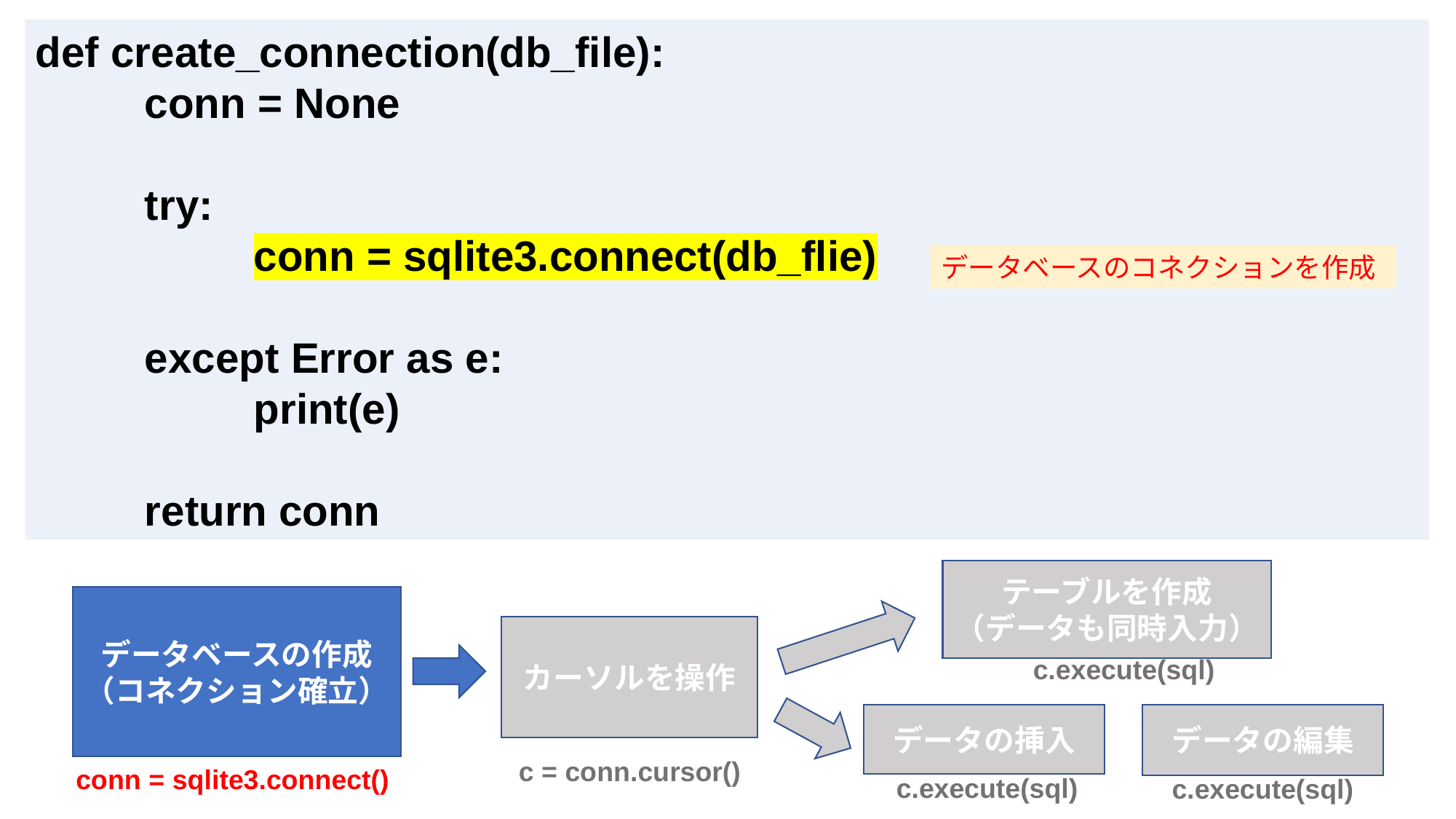

def create_connection(db_file):
	conn = None

	try:
		conn = sqlite3.connect(db_flie)

	except Error as e:
		print(e)

	return conn
データベースのコネクションを作成
テーブルを作成
（データも同時入力）
データベースの作成
（コネクション確立）

カーソルを操作

c.execute(sql)

データの挿入
データの編集
c = conn.cursor()
conn = sqlite3.connect()
c.execute(sql)
c.execute(sql)